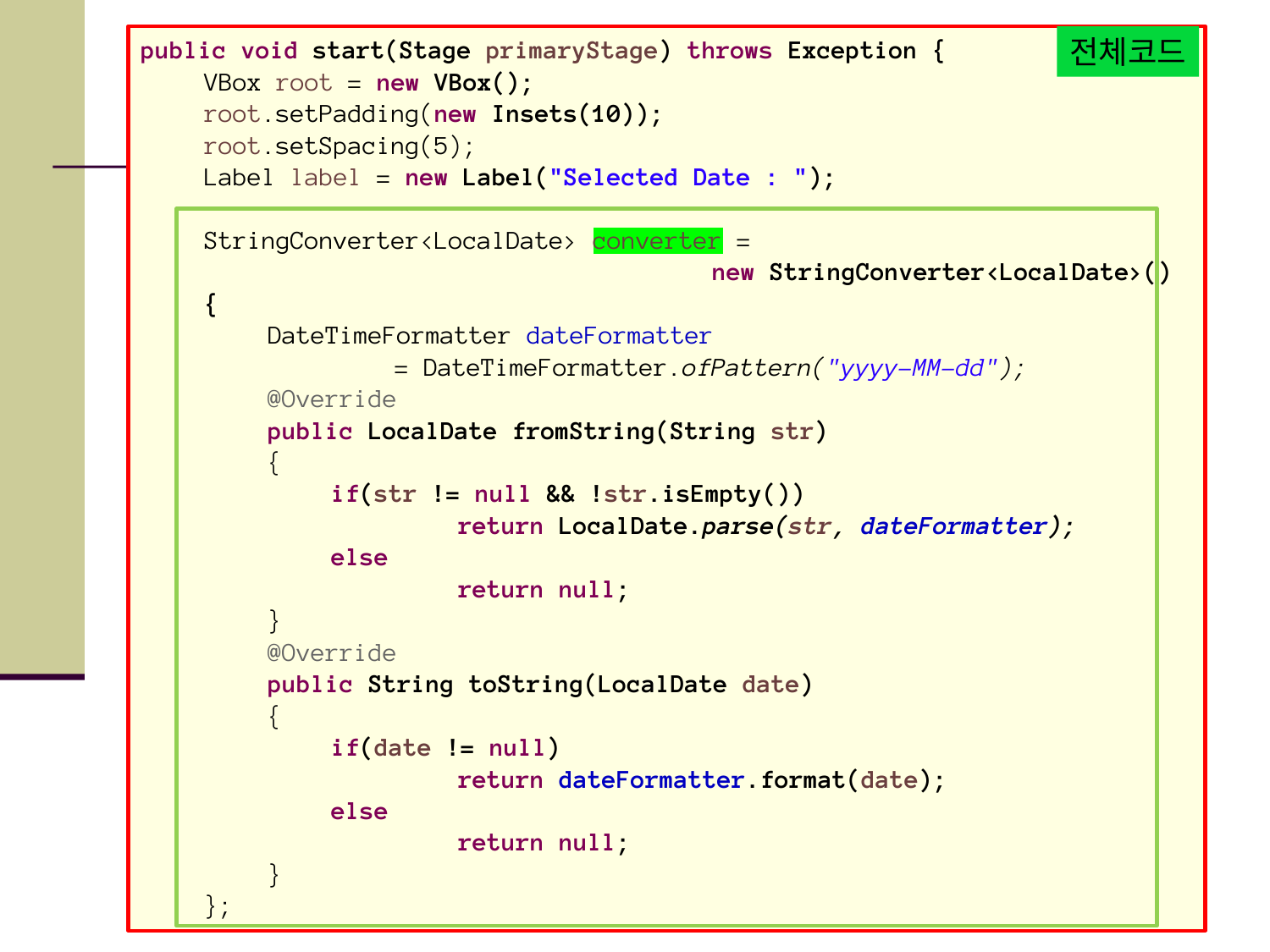

전체코드
public void start(Stage primaryStage) throws Exception {
VBox root = new VBox();
root.setPadding(new Insets(10));
root.setSpacing(5);
Label label = new Label("Selected Date : ");

StringConverter<LocalDate> converter =
				new StringConverter<LocalDate>()
{
DateTimeFormatter dateFormatter
	= DateTimeFormatter.ofPattern("yyyy-MM-dd");
@Override
public LocalDate fromString(String str)
{
if(str != null && !str.isEmpty())
	return LocalDate.parse(str, dateFormatter);
else
	return null;
}
@Override
public String toString(LocalDate date)
{
if(date != null)
	return dateFormatter.format(date);
else
	return null;
}
};
#

16